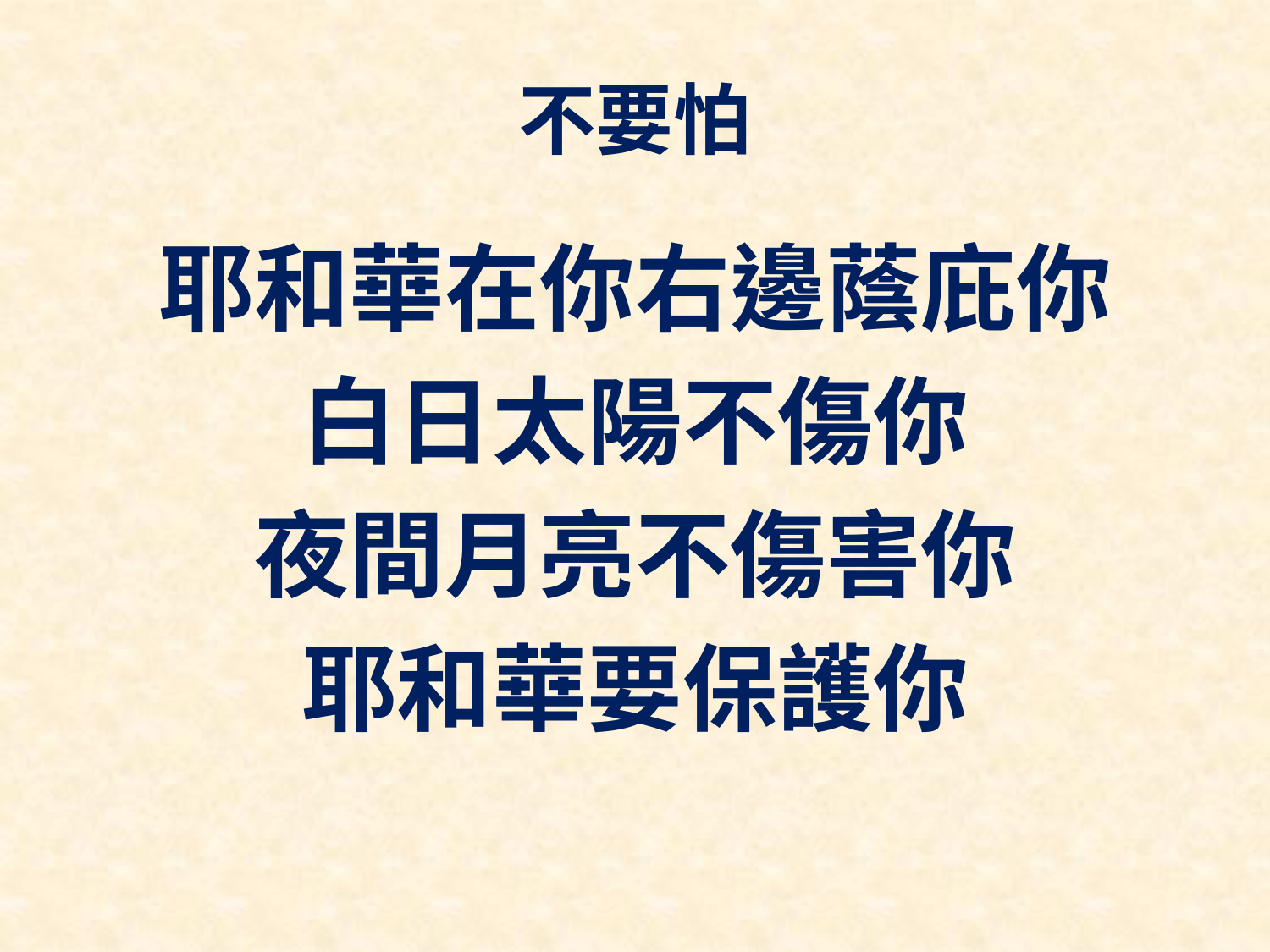

# 不要怕
耶和華在你右邊蔭庇你
白日太陽不傷你
夜間月亮不傷害你
耶和華要保護你